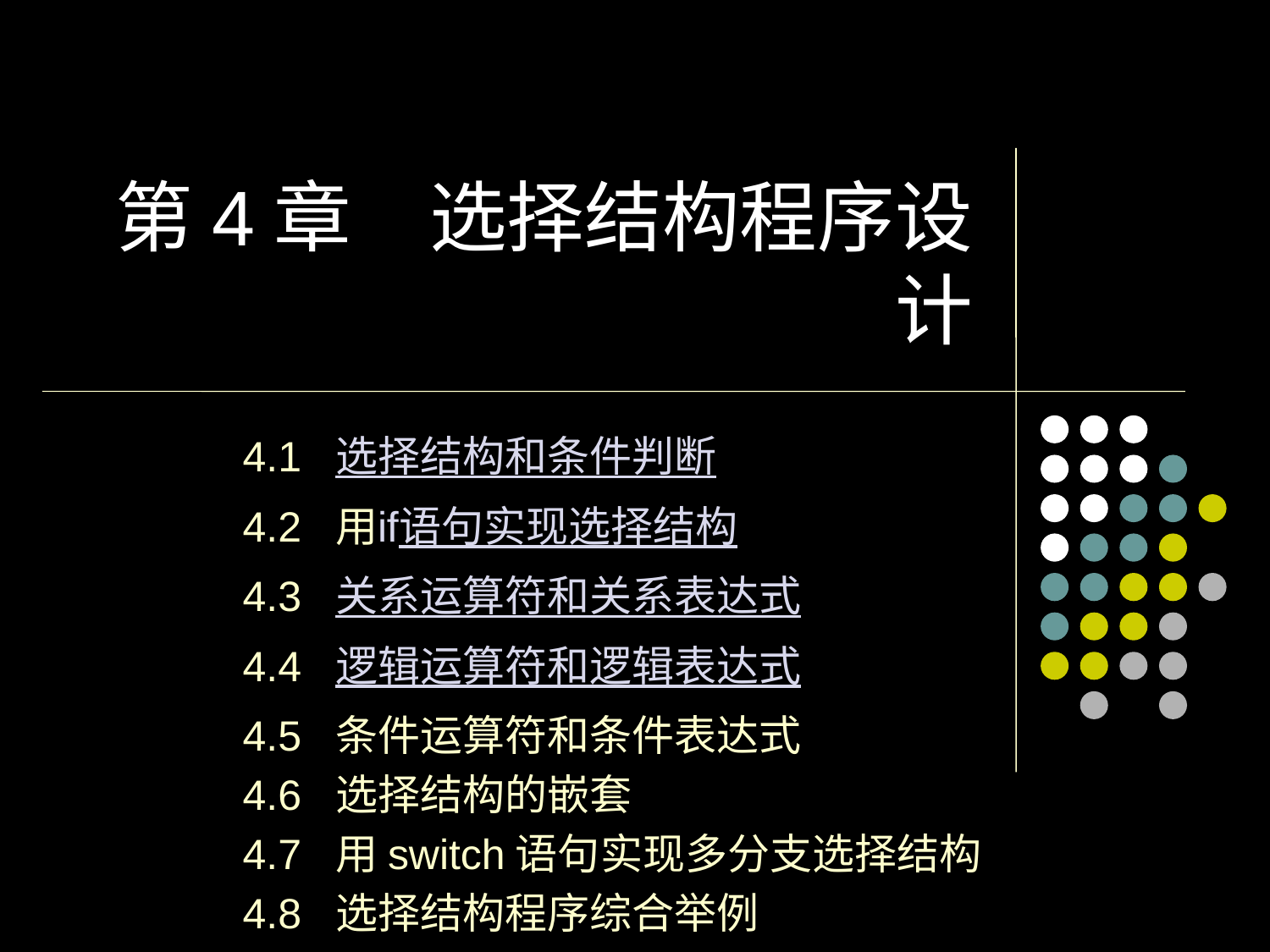

# 第4章　选择结构程序设计
4.1  选择结构和条件判断
4.2  用if语句实现选择结构
4.3  关系运算符和关系表达式
4.4  逻辑运算符和逻辑表达式
4.5  条件运算符和条件表达式
4.6  选择结构的嵌套
4.7  用switch语句实现多分支选择结构
4.8  选择结构程序综合举例